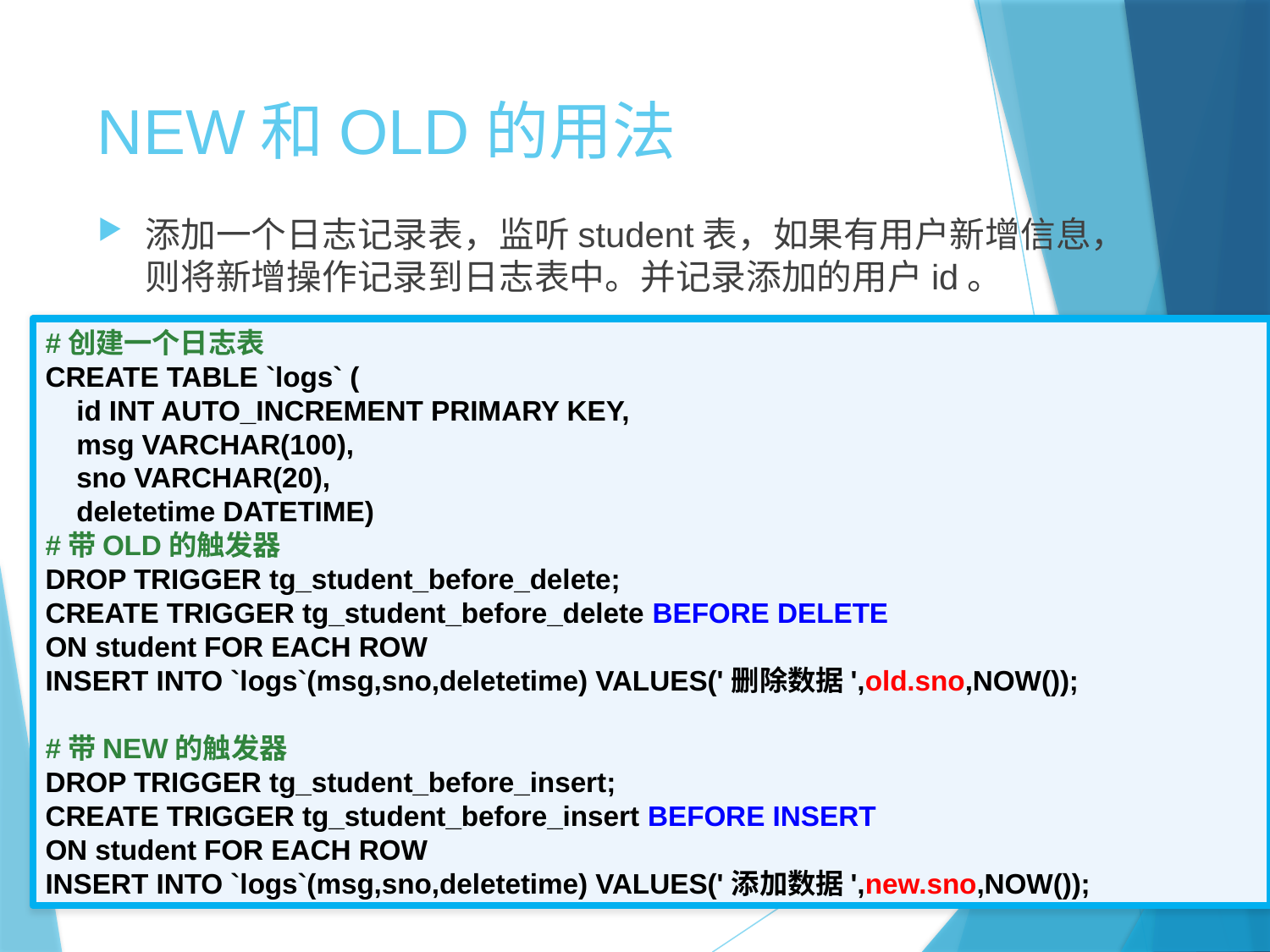

# NEW和OLD的用法
添加一个日志记录表，监听student表，如果有用户新增信息，则将新增操作记录到日志表中。并记录添加的用户id。

#创建一个日志表
CREATE TABLE `logs` (
    id INT AUTO_INCREMENT PRIMARY KEY,
    msg VARCHAR(100),
    sno VARCHAR(20),
    deletetime DATETIME)
#带OLD的触发器
DROP TRIGGER tg_student_before_delete;
CREATE TRIGGER tg_student_before_delete BEFORE DELETE
ON student FOR EACH ROW
INSERT INTO `logs`(msg,sno,deletetime) VALUES('删除数据',old.sno,NOW());

#带NEW的触发器
DROP TRIGGER tg_student_before_insert;
CREATE TRIGGER tg_student_before_insert BEFORE INSERT
ON student FOR EACH ROW
INSERT INTO `logs`(msg,sno,deletetime) VALUES('添加数据',new.sno,NOW());